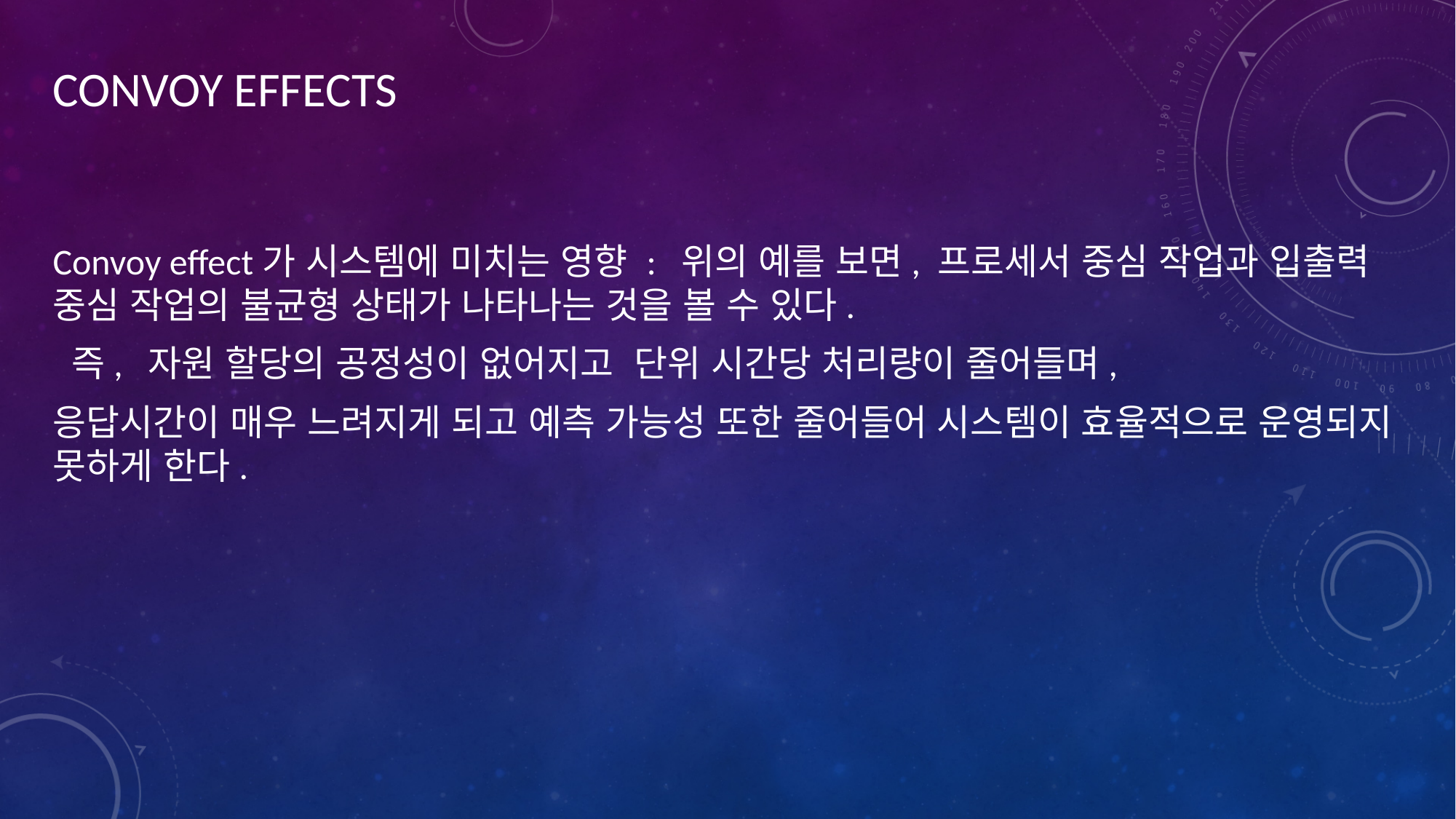

CONVOY EFFECTS
Convoy effect가 시스템에 미치는 영향 :  위의 예를 보면, 프로세서 중심 작업과 입출력 중심 작업의 불균형 상태가 나타나는 것을 볼 수 있다.
 즉,  자원 할당의 공정성이 없어지고  단위 시간당 처리량이 줄어들며,
응답시간이 매우 느려지게 되고 예측 가능성 또한 줄어들어 시스템이 효율적으로 운영되지 못하게 한다.